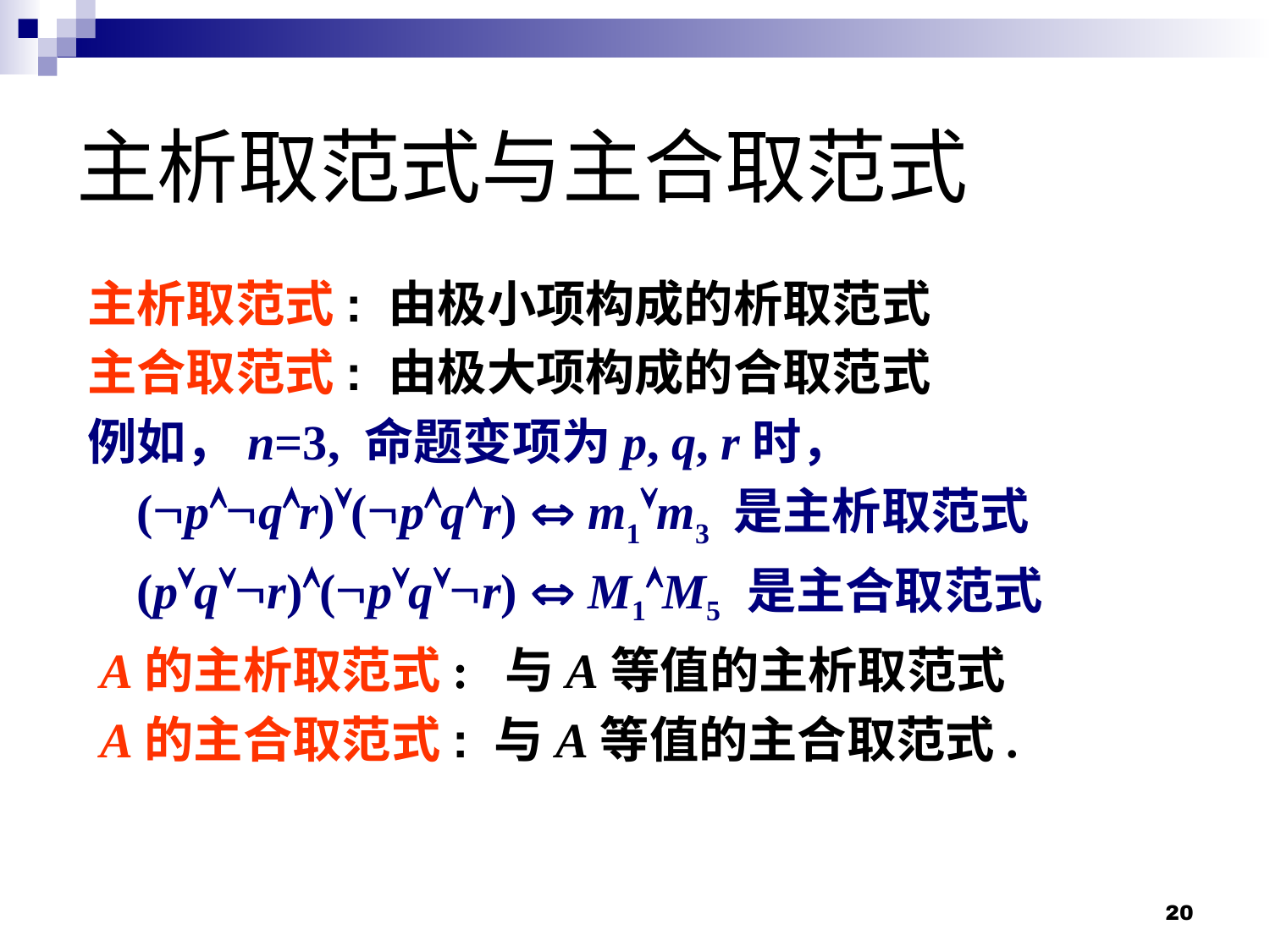

# 主析取范式与主合取范式
主析取范式: 由极小项构成的析取范式
主合取范式: 由极大项构成的合取范式
例如，n=3, 命题变项为p, q, r时，
    (¬p∧¬q∧r)∨(¬p∧q∧r) ⇔ m1∨m3 是主析取范式
    (p∨q∨¬r)∧(¬p∨q∨¬r) ⇔ M1∧M5  是主合取范式
 A的主析取范式:  与A等值的主析取范式
 A的主合取范式: 与A等值的主合取范式.
20